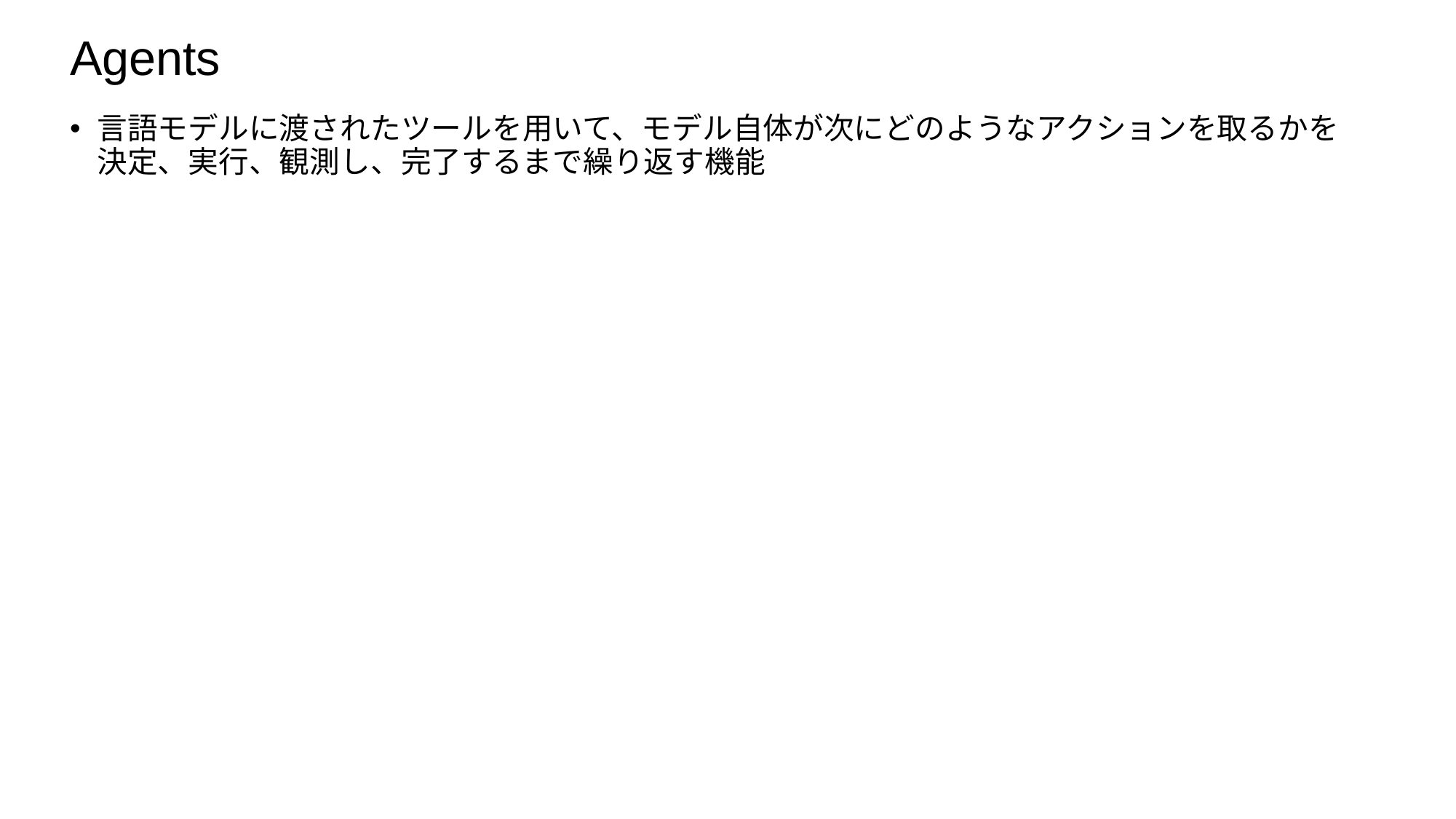

# Agents
言語モデルに渡されたツールを用いて、モデル自体が次にどのようなアクションを取るかを決定、実行、観測し、完了するまで繰り返す機能